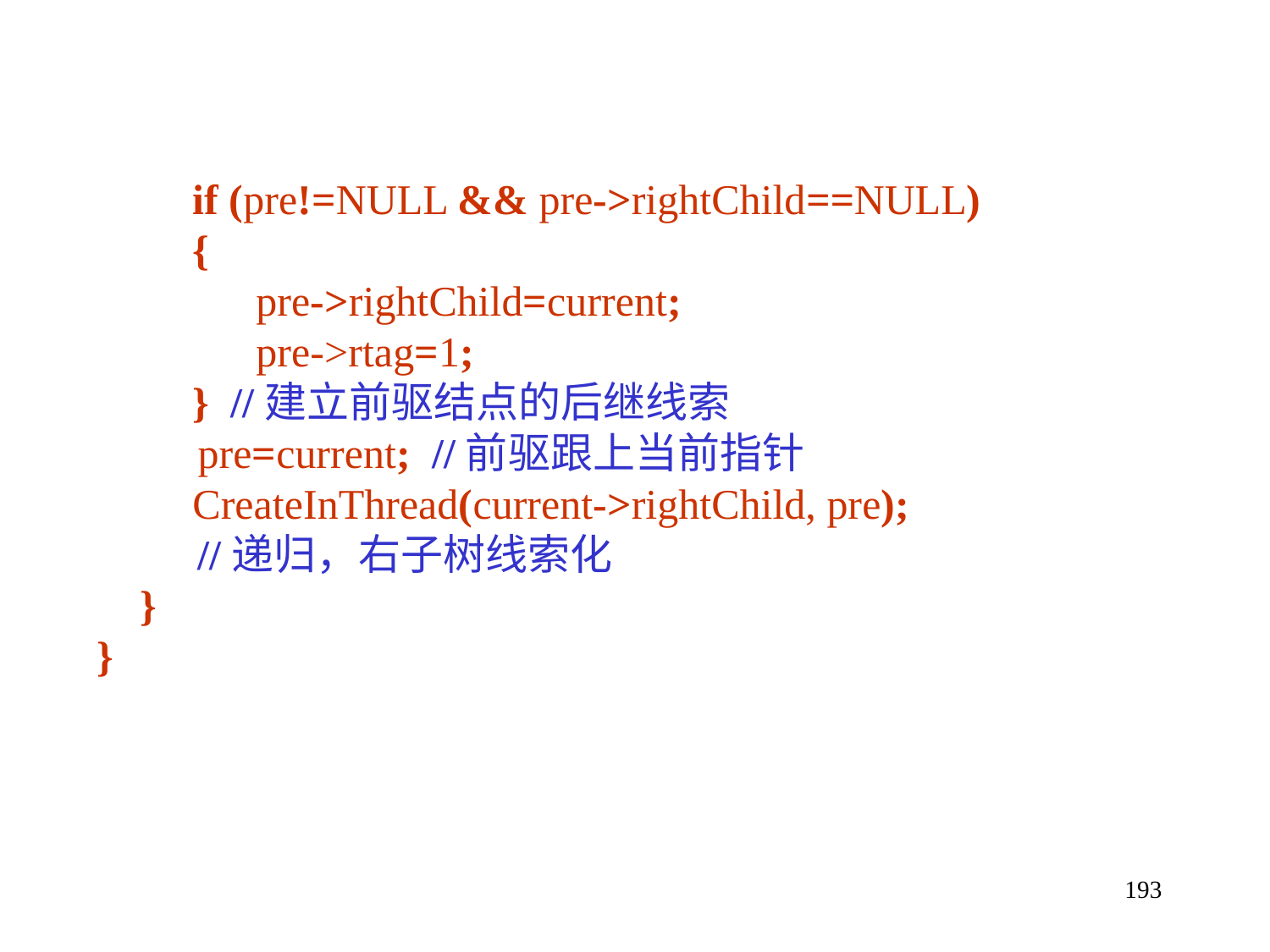

if (pre!=NULL && pre->rightChild==NULL)
         {
               pre->rightChild=current;
               pre->rtag=1;
         }  //建立前驱结点的后继线索
	     pre=current;  //前驱跟上当前指针
         CreateInThread(current->rightChild, pre);
	     //递归，右子树线索化
    }
}
193